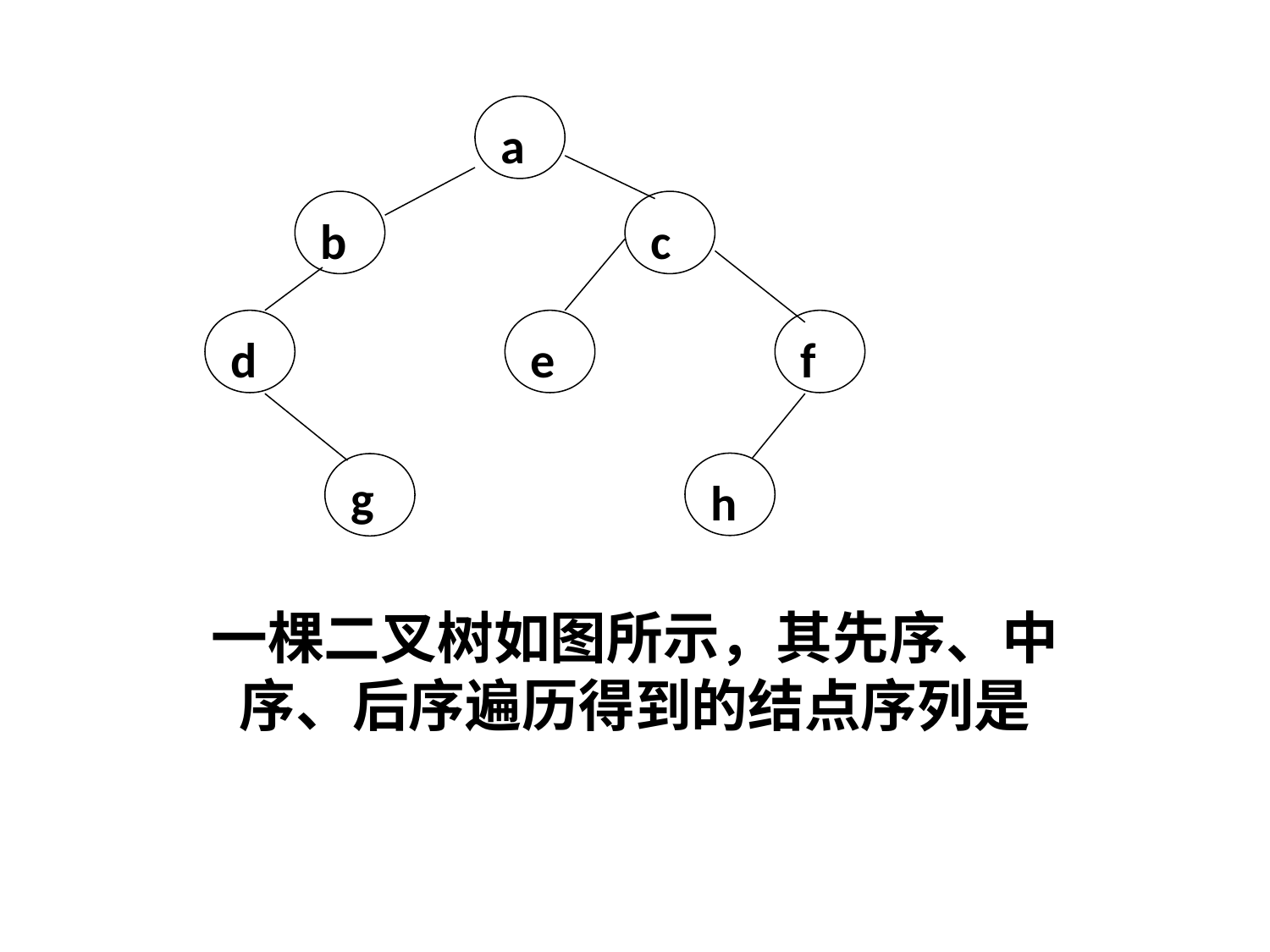

a

b
c

d
e
f

h
g
一棵二叉树如图所示，其先序、中序、后序遍历得到的结点序列是